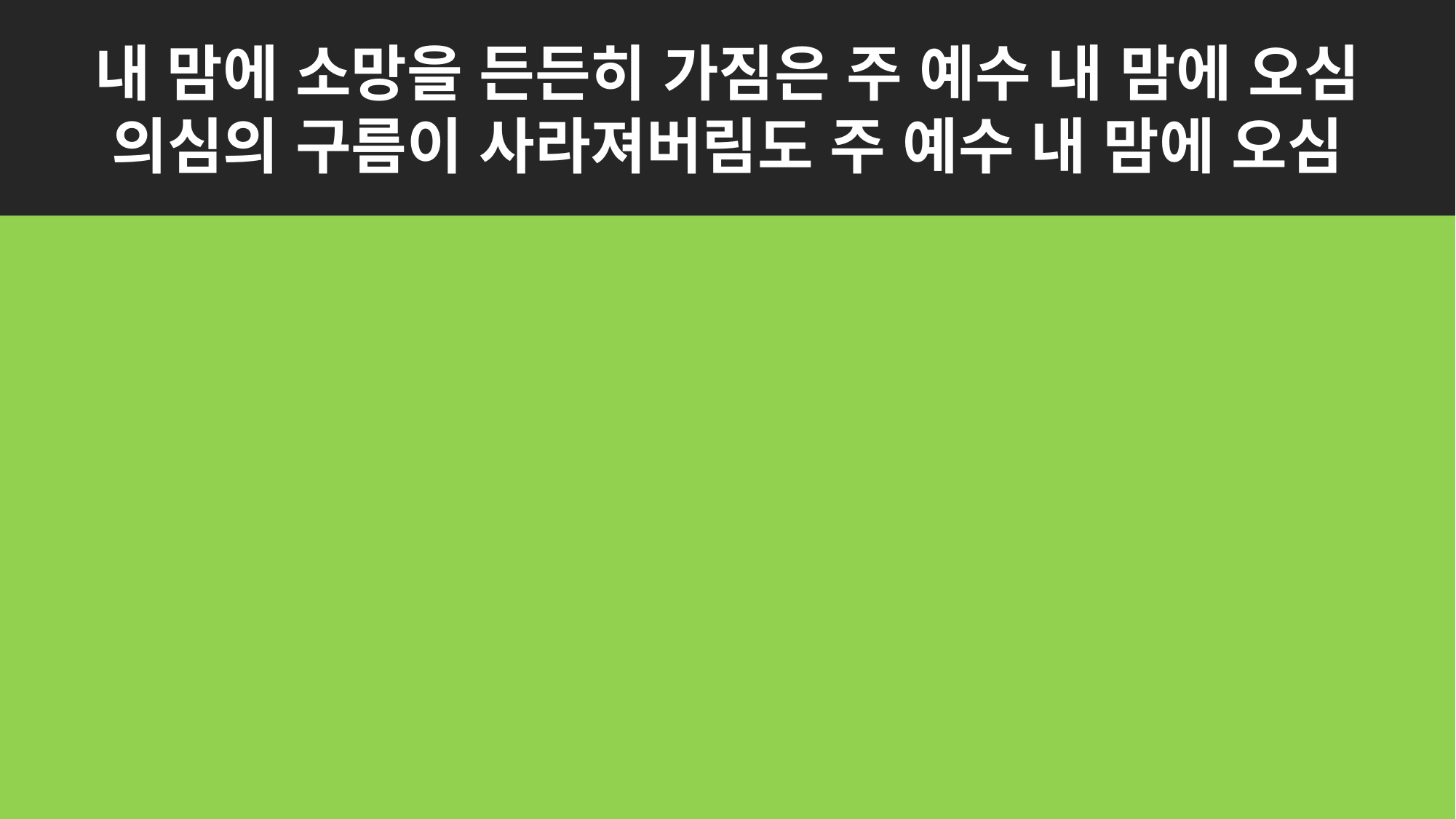

내 맘에 소망을 든든히 가짐은 주 예수 내 맘에 오심
의심의 구름이 사라져버림도 주 예수 내 맘에 오심